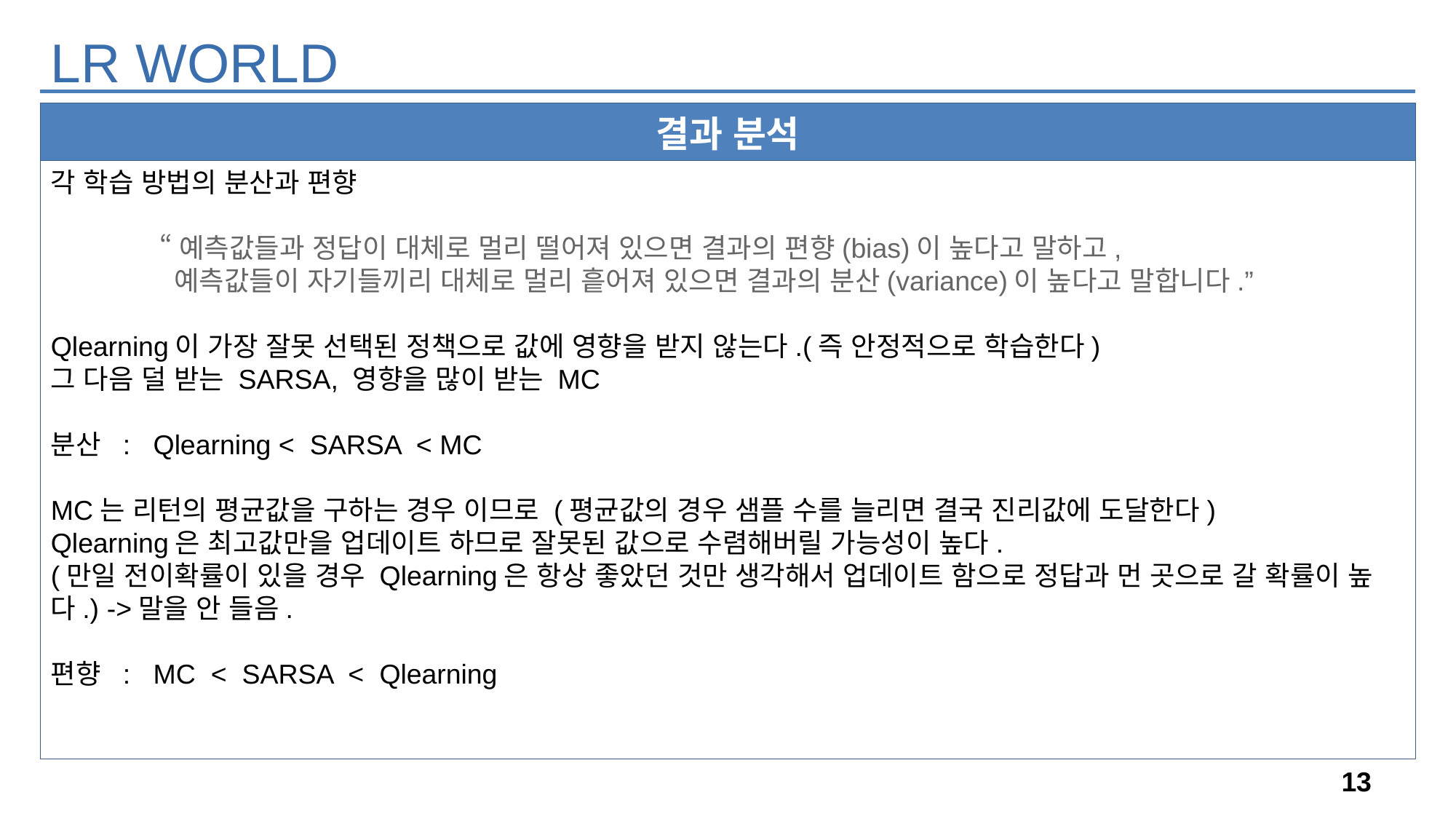

LR WORLD
결과 분석
각 학습 방법의 분산과 편향

	“예측값들과 정답이 대체로 멀리 떨어져 있으면 결과의 편향(bias)이 높다고 말하고,
 	 예측값들이 자기들끼리 대체로 멀리 흩어져 있으면 결과의 분산(variance)이 높다고 말합니다.”

Qlearning이 가장 잘못 선택된 정책으로 값에 영향을 받지 않는다.(즉 안정적으로 학습한다)
그 다음 덜 받는 SARSA, 영향을 많이 받는 MC

분산  :   Qlearning <  SARSA  < MC

MC는 리턴의 평균값을 구하는 경우 이므로 (평균값의 경우 샘플 수를 늘리면 결국 진리값에 도달한다)
Qlearning은 최고값만을 업데이트 하므로 잘못된 값으로 수렴해버릴 가능성이 높다.
(만일 전이확률이 있을 경우 Qlearning은 항상 좋았던 것만 생각해서 업데이트 함으로 정답과 먼 곳으로 갈 확률이 높다.) ->말을 안 들음.

편향  :   MC  <  SARSA  <  Qlearning
13